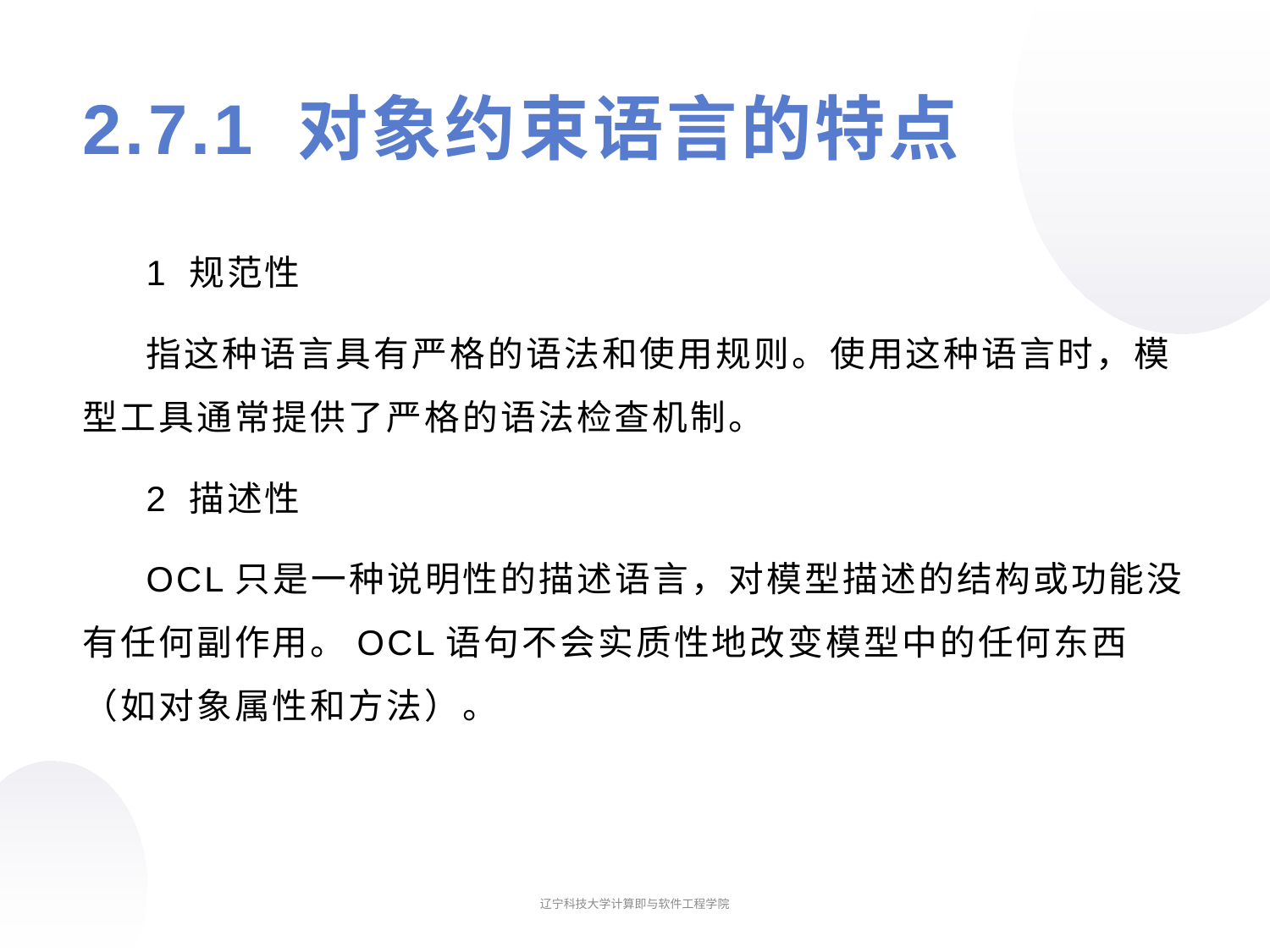

# 2.7.1 对象约束语言的特点
1 规范性
指这种语言具有严格的语法和使用规则。使用这种语言时，模型工具通常提供了严格的语法检查机制。
2 描述性
OCL只是一种说明性的描述语言，对模型描述的结构或功能没有任何副作用。OCL语句不会实质性地改变模型中的任何东西（如对象属性和方法）。

辽宁科技大学计算即与软件工程学院
111